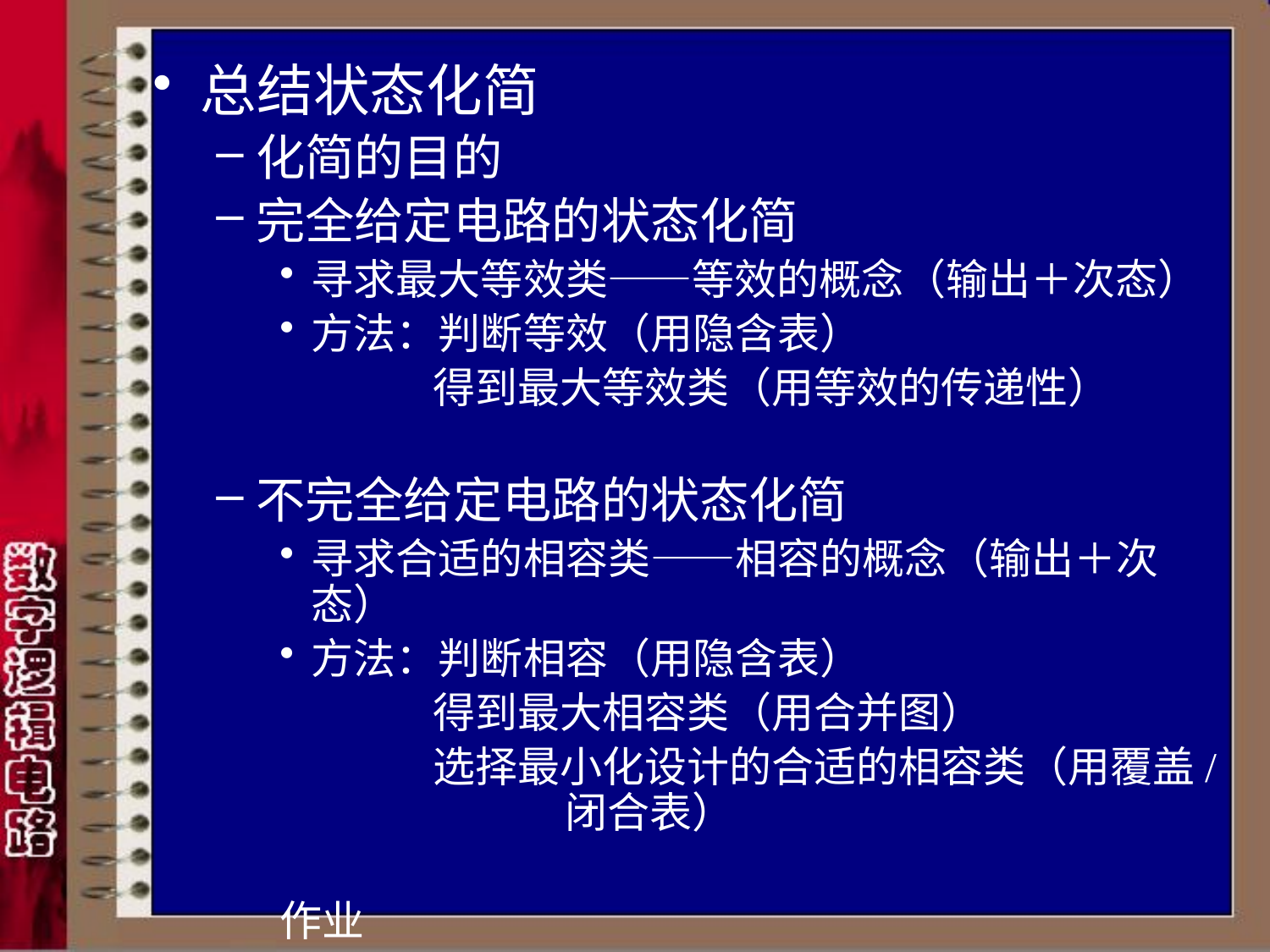

总结状态化简
化简的目的
完全给定电路的状态化简
寻求最大等效类——等效的概念（输出＋次态）
方法：判断等效（用隐含表）
               得到最大等效类（用等效的传递性）

不完全给定电路的状态化简
寻求合适的相容类——相容的概念（输出＋次态）
方法：判断相容（用隐含表）
               得到最大相容类（用合并图）
               选择最小化设计的合适的相容类（用覆盖/		闭合表）

作业